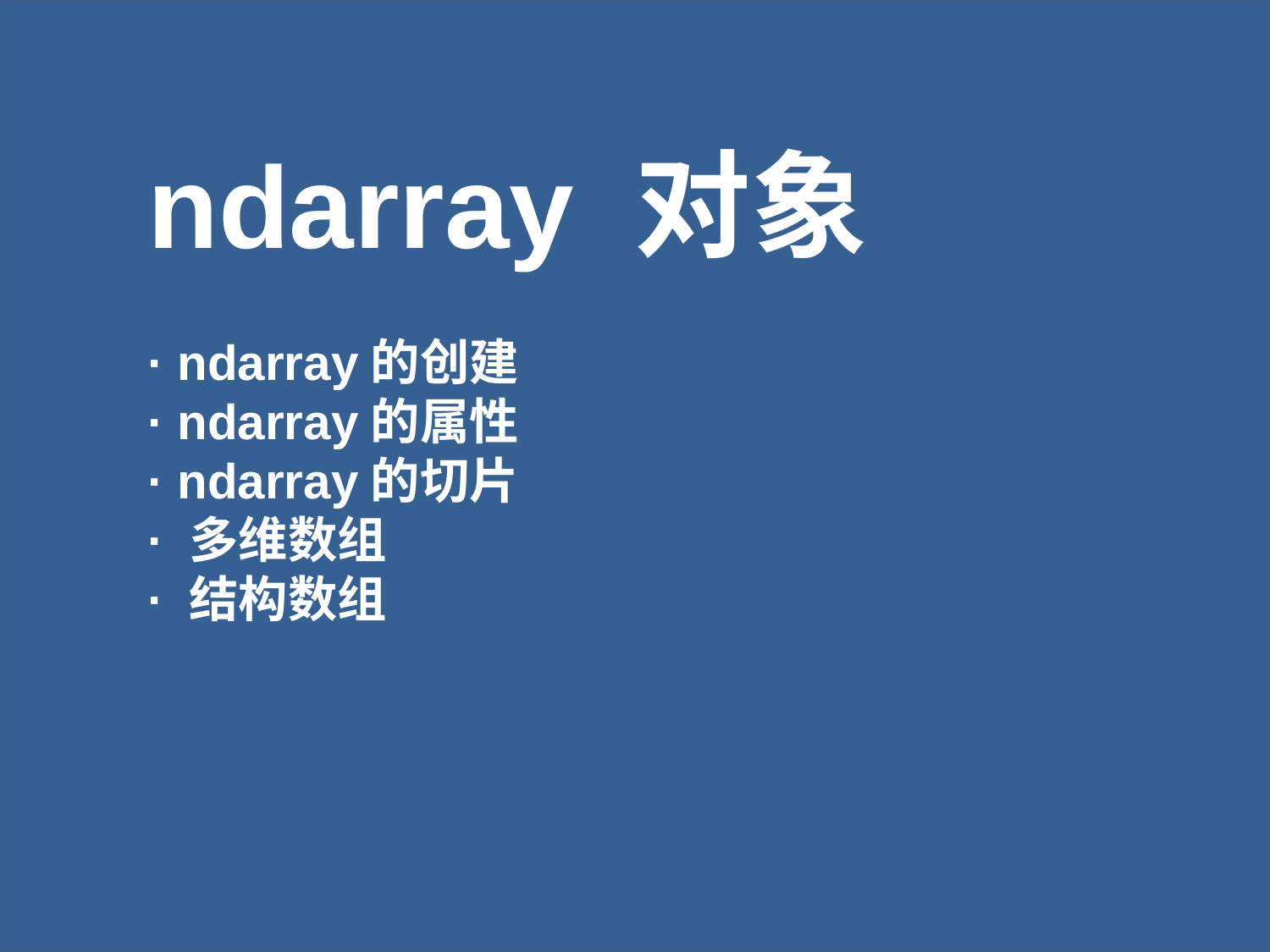

ndarray 对象

· ndarray的创建
· ndarray的属性
· ndarray的切片
· 多维数组
· 结构数组